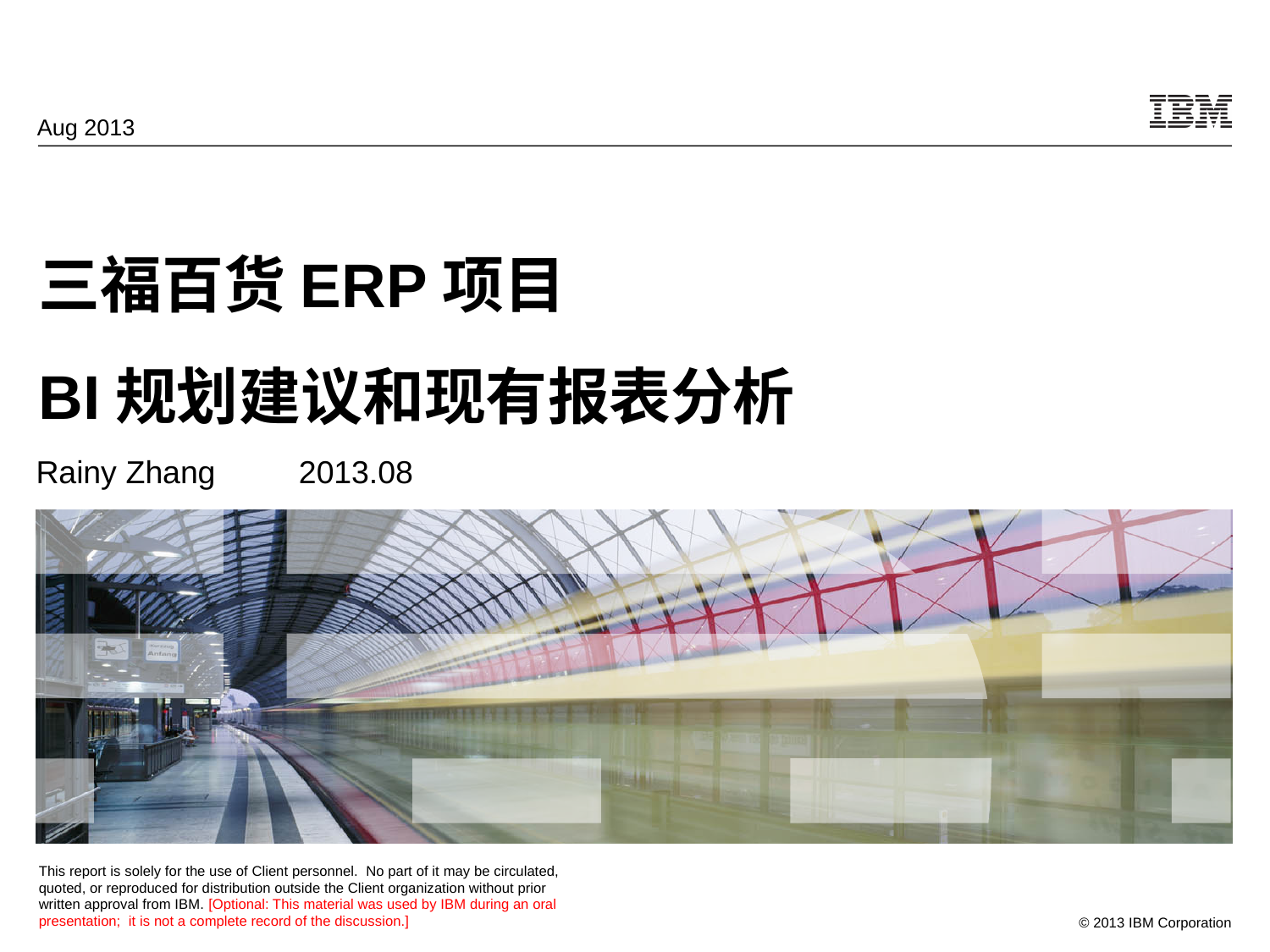

Aug 2013
# 三福百货ERP项目 BI规划建议和现有报表分析
Rainy Zhang	 2013.08